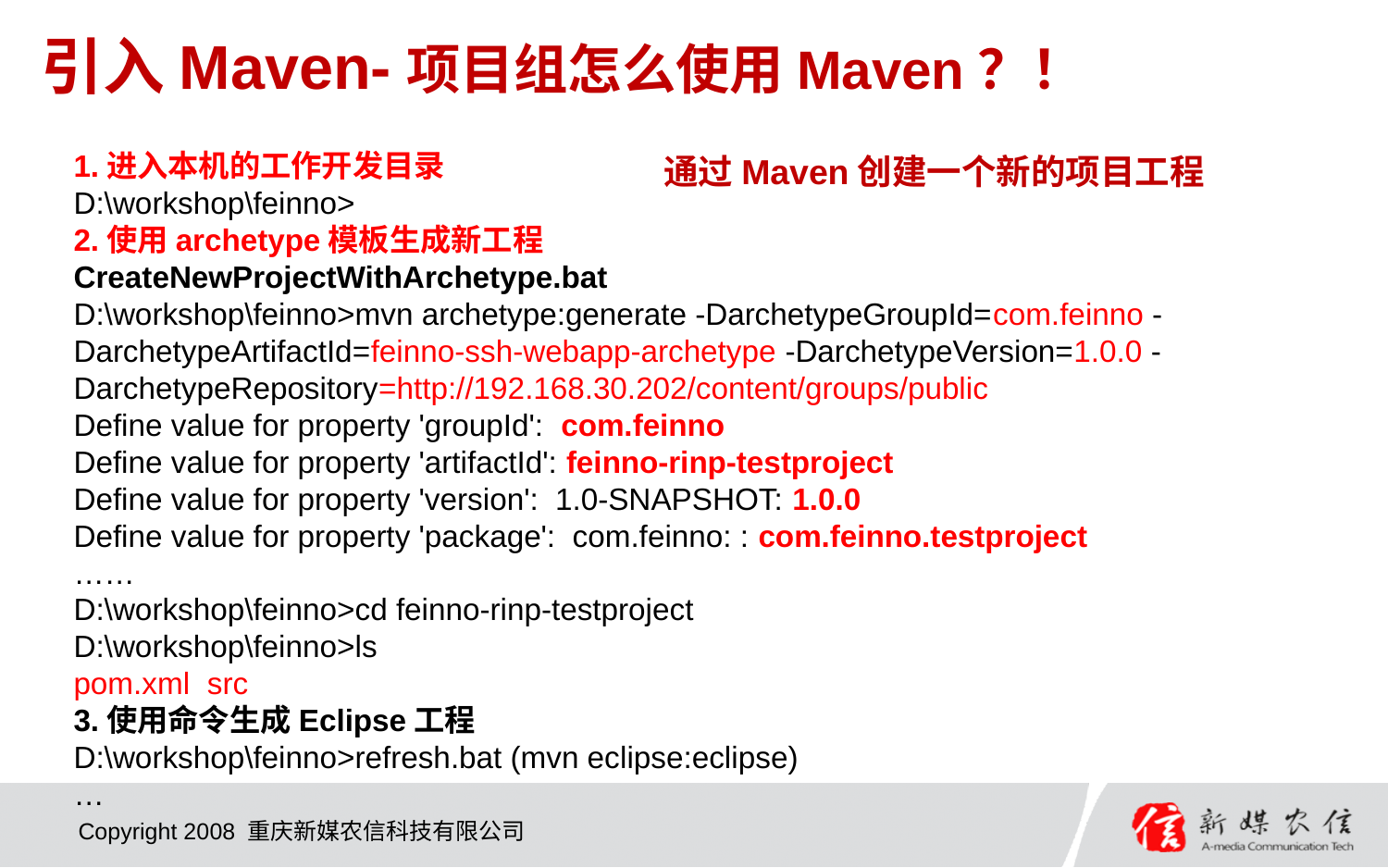

# 引入Maven-项目组怎么使用Maven？！
1.进入本机的工作开发目录
D:\workshop\feinno>
2.使用archetype模板生成新工程
CreateNewProjectWithArchetype.bat
D:\workshop\feinno>mvn archetype:generate -DarchetypeGroupId=com.feinno -DarchetypeArtifactId=feinno-ssh-webapp-archetype -DarchetypeVersion=1.0.0 -DarchetypeRepository=http://192.168.30.202/content/groups/public
Define value for property 'groupId':  com.feinno
Define value for property 'artifactId': feinno-rinp-testproject
Define value for property 'version':  1.0-SNAPSHOT: 1.0.0
Define value for property 'package':  com.feinno: : com.feinno.testproject
……
D:\workshop\feinno>cd feinno-rinp-testproject
D:\workshop\feinno>ls
pom.xml  src
3.使用命令生成Eclipse工程
D:\workshop\feinno>refresh.bat (mvn eclipse:eclipse)
…
通过Maven创建一个新的项目工程